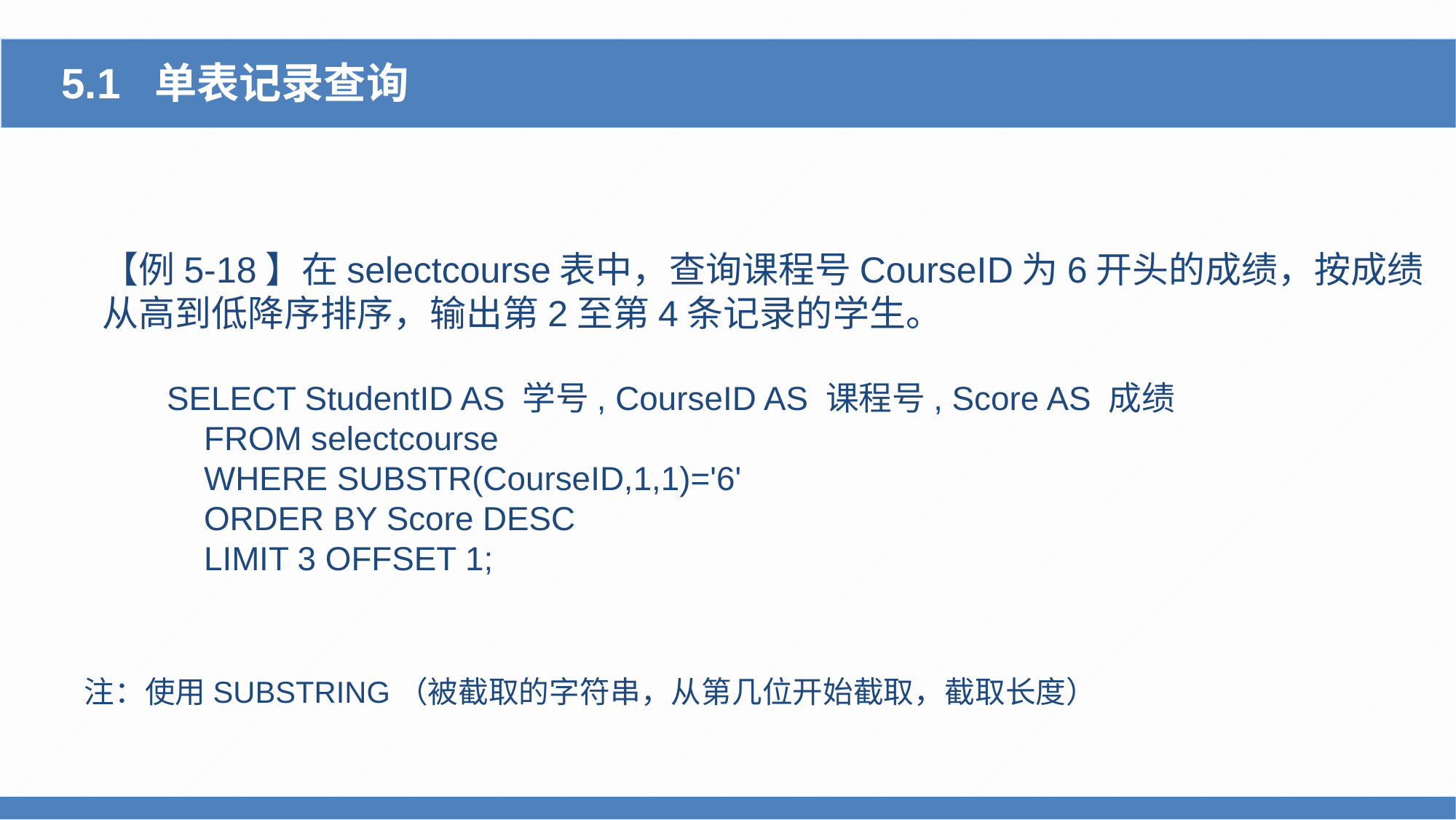

5.1  单表记录查询

【例5-18】在selectcourse表中，查询课程号CourseID为6开头的成绩，按成绩从高到低降序排序，输出第2至第4条记录的学生。

SELECT StudentID AS 学号, CourseID AS 课程号, Score AS 成绩
    FROM selectcourse
    WHERE SUBSTR(CourseID,1,1)='6'
    ORDER BY Score DESC
    LIMIT 3 OFFSET 1;

注：使用SUBSTRING（被截取的字符串，从第几位开始截取，截取长度）